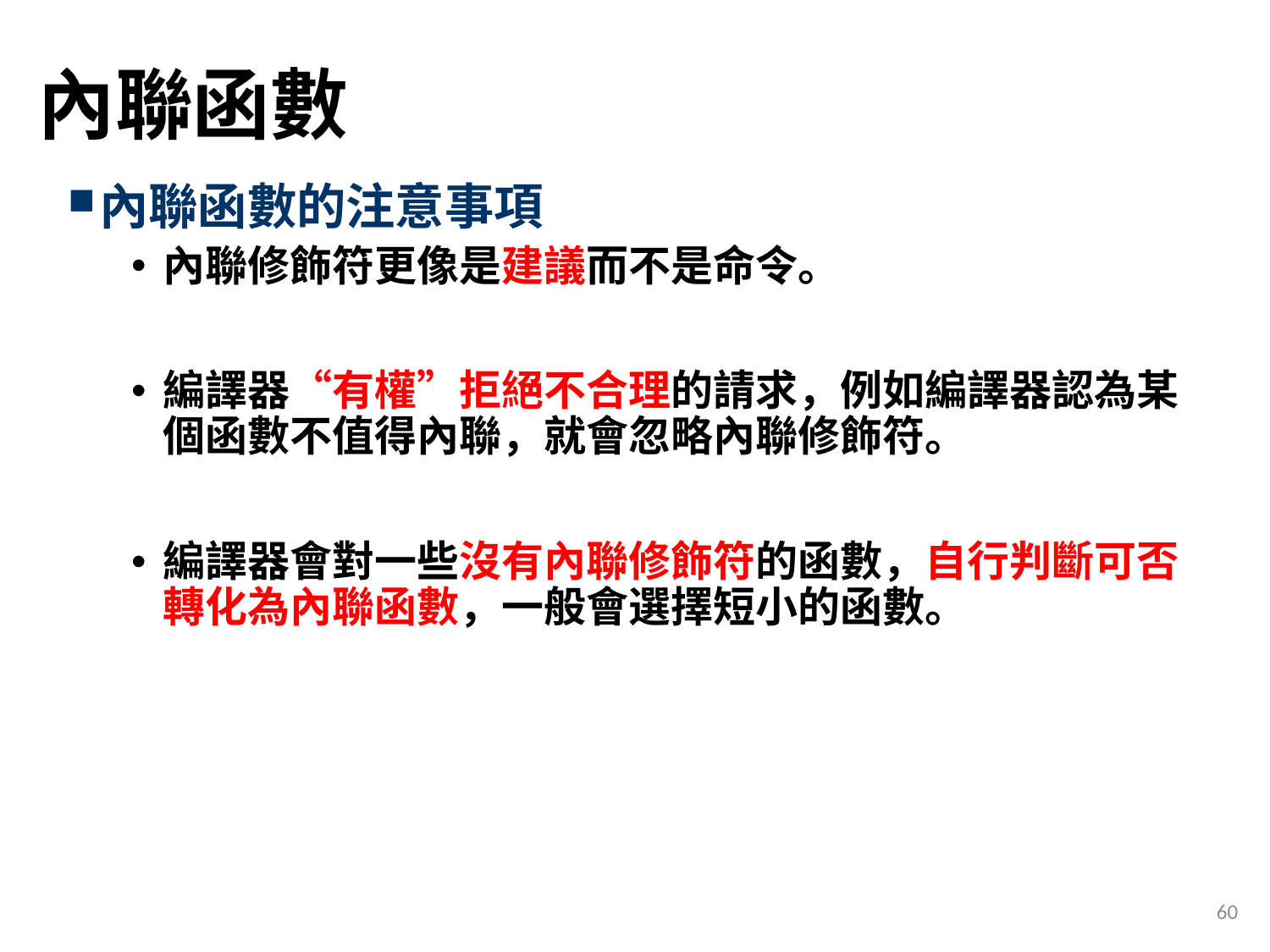

# 內聯函數
內聯函數的注意事項
內聯修飾符更像是建議而不是命令。

編譯器“有權”拒絕不合理的請求，例如編譯器認為某個函數不值得內聯，就會忽略內聯修飾符。

編譯器會對一些沒有內聯修飾符的函數，自行判斷可否轉化為內聯函數，一般會選擇短小的函數。

60